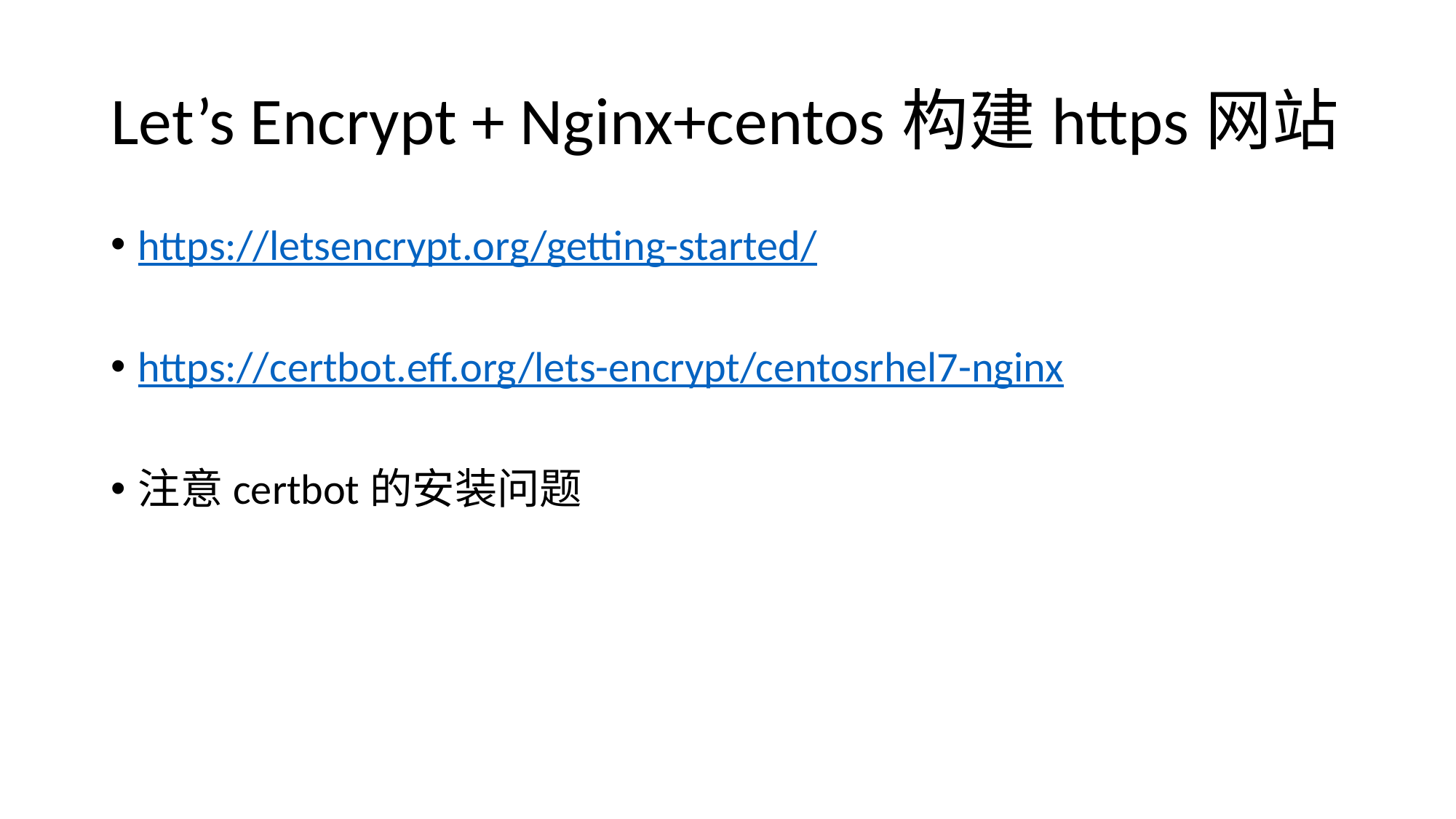

# Let’s Encrypt + Nginx+centos构建https网站
https://letsencrypt.org/getting-started/

https://certbot.eff.org/lets-encrypt/centosrhel7-nginx

注意certbot的安装问题